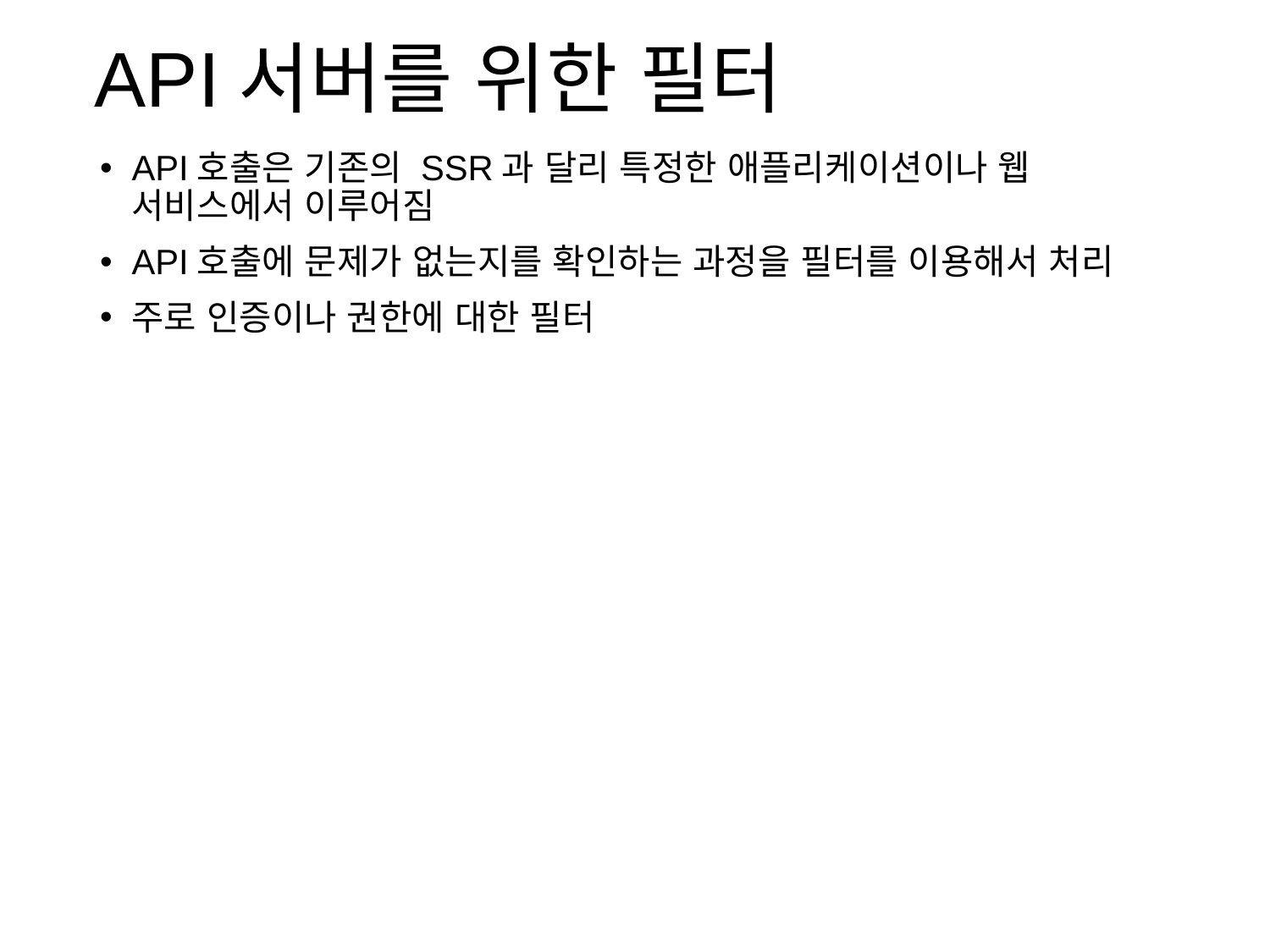

# API서버를 위한 필터
API호출은 기존의 SSR과 달리 특정한 애플리케이션이나 웹 서비스에서 이루어짐
API호출에 문제가 없는지를 확인하는 과정을 필터를 이용해서 처리
주로 인증이나 권한에 대한 필터